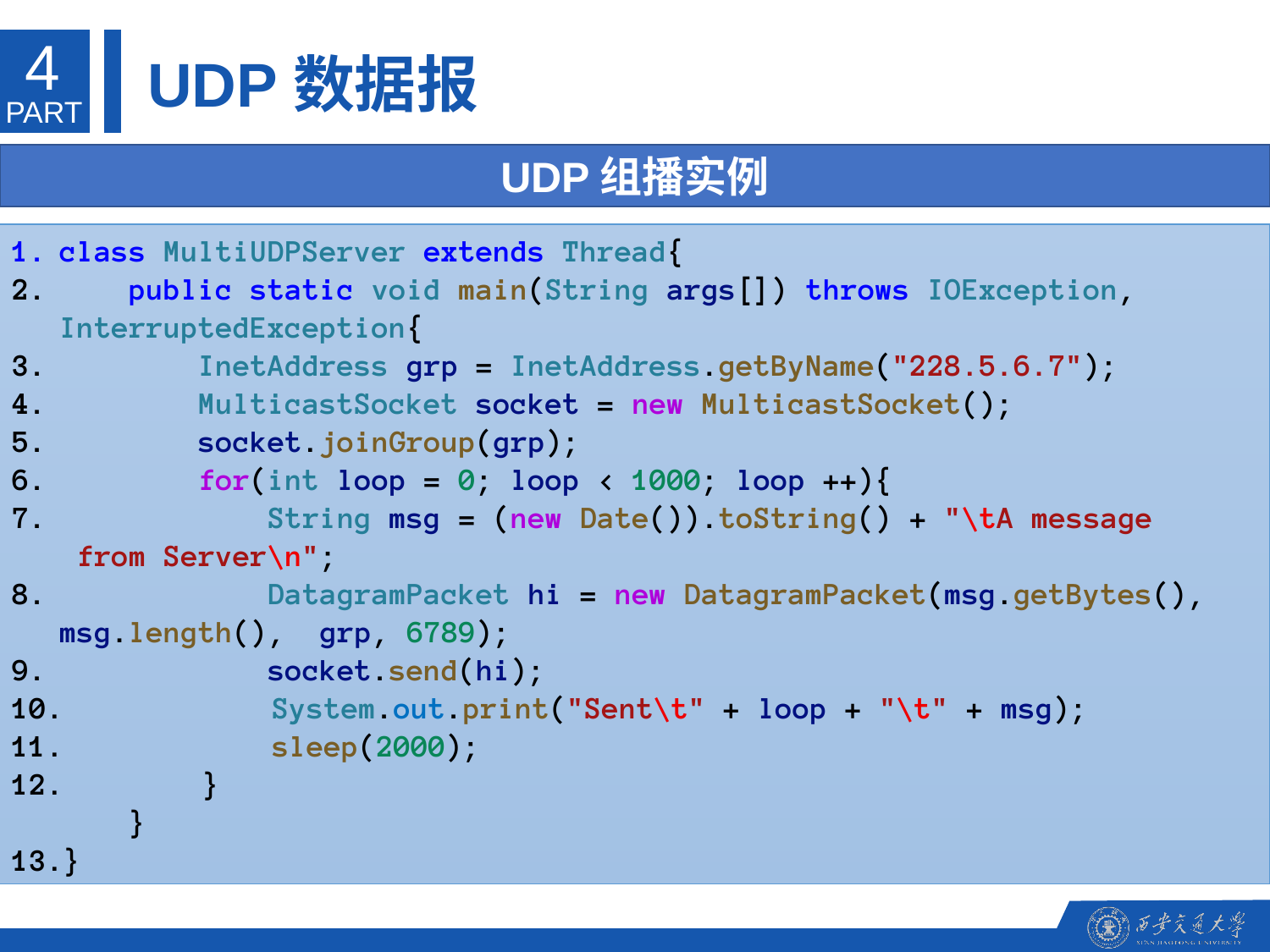

4
UDP数据报
PART
UDP组播实例
class MultiUDPServer extends Thread{
    public static void main(String args[]) throws IOException, InterruptedException{
        InetAddress grp = InetAddress.getByName("228.5.6.7");
        MulticastSocket socket = new MulticastSocket();
        socket.joinGroup(grp);
        for(int loop = 0; loop < 1000; loop ++){
            String msg = (new Date()).toString() + "\tA message  from Server\n";
            DatagramPacket hi = new DatagramPacket(msg.getBytes(), msg.length(),  grp, 6789);
            socket.send(hi);
            System.out.print("Sent\t" + loop + "\t" + msg);
            sleep(2000);
        }
    }
}